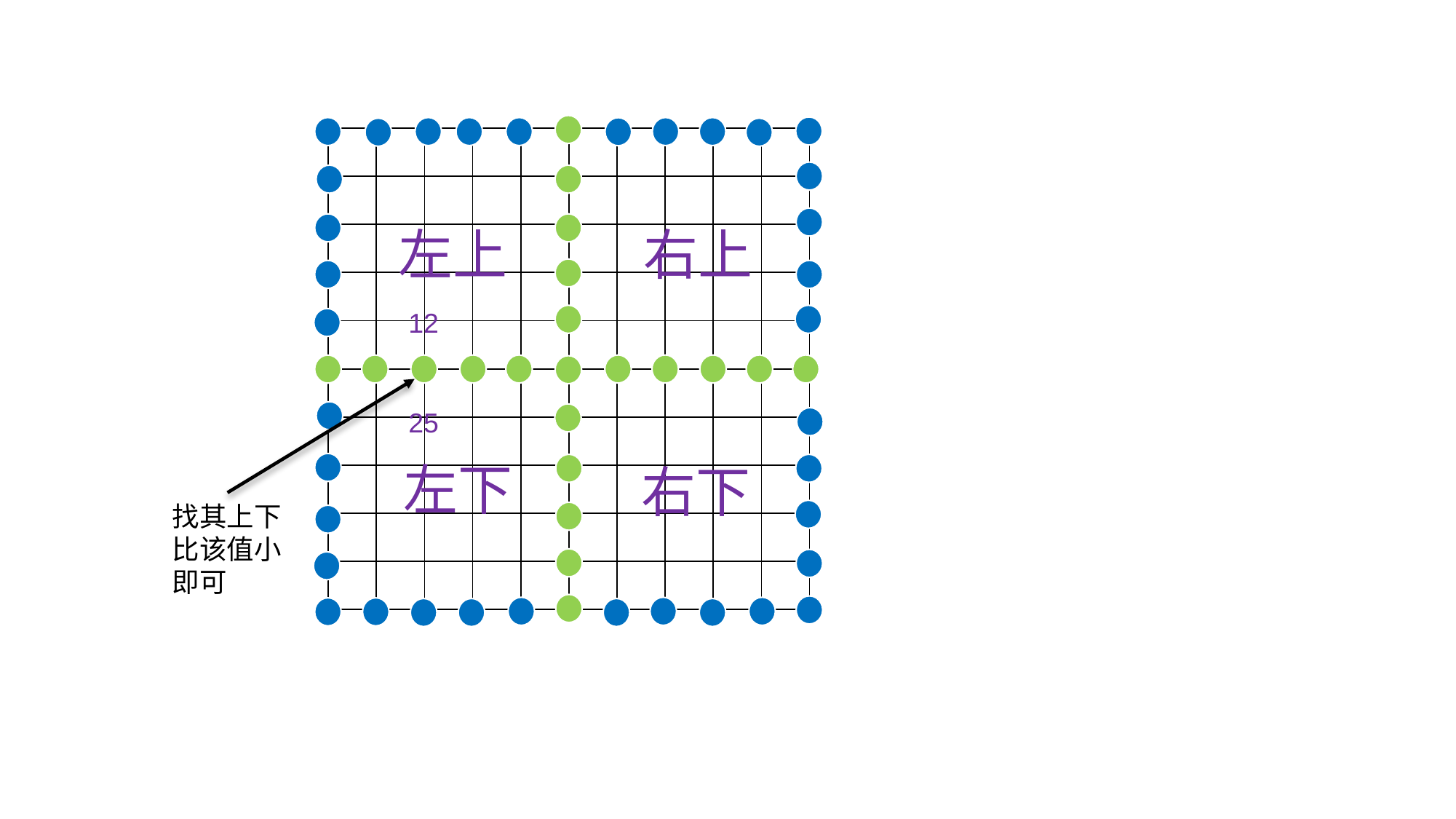

|  |  |  |  |  |  |  |  |  |  |
| --- | --- | --- | --- | --- | --- | --- | --- | --- | --- |
|  |  |  |  |  |  |  |  |  |  |
|  |  |  |  |  |  |  |  |  |  |
|  |  |  |  |  |  |  |  |  |  |
|  |  |  |  |  |  |  |  |  |  |
|  |  |  |  |  |  |  |  |  |  |
|  |  |  |  |  |  |  |  |  |  |
|  |  |  |  |  |  |  |  |  |  |
|  |  |  |  |  |  |  |  |  |  |
|  |  |  |  |  |  |  |  |  |  |

左上
右上

12

25

左下
右下

找其上下
比该值小
即可